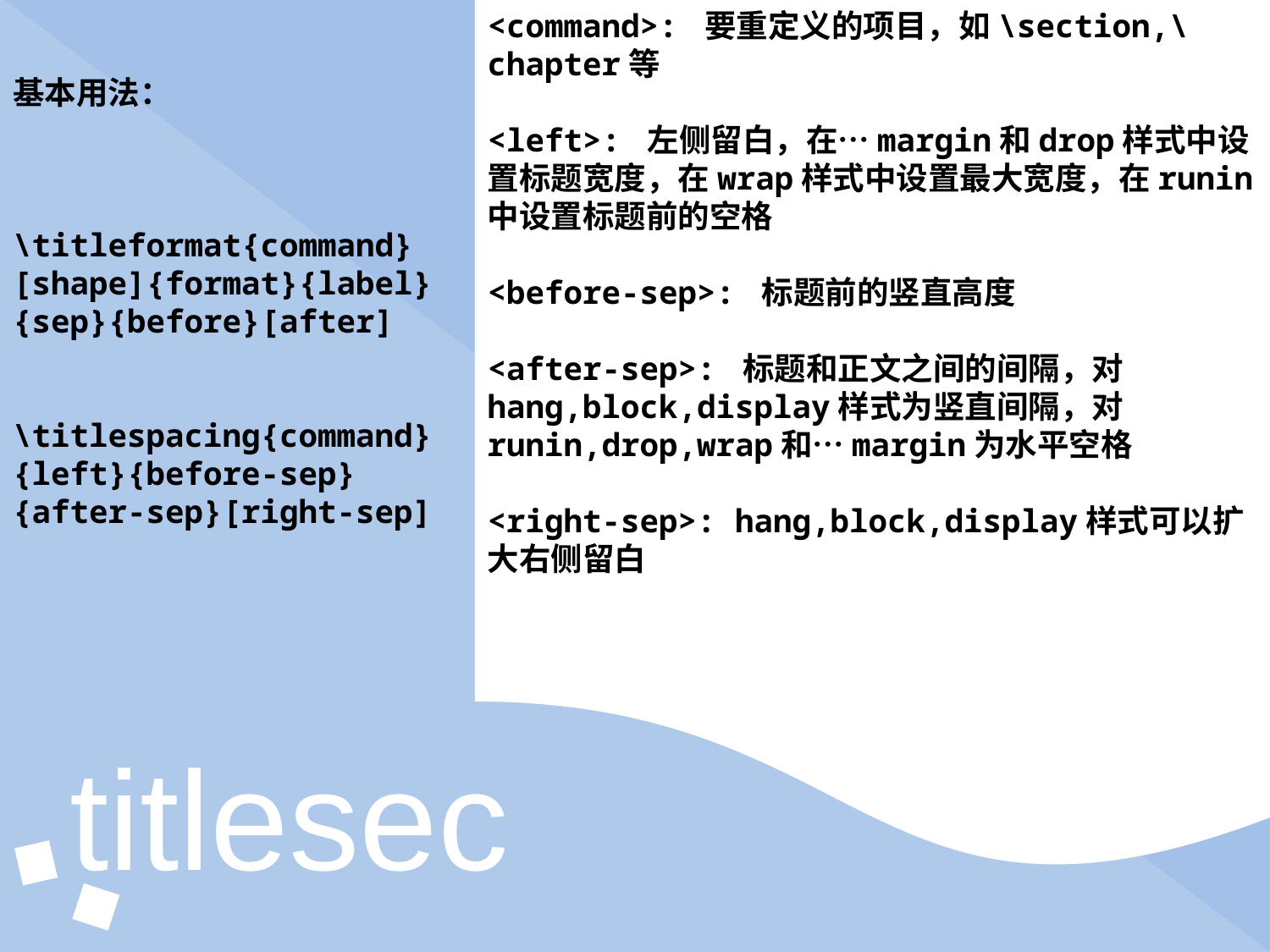

<command>: 要重定义的项目，如\section,\chapter等

<left>: 左侧留白，在…margin和drop样式中设置标题宽度，在wrap样式中设置最大宽度，在runin中设置标题前的空格

<before-sep>: 标题前的竖直高度

<after-sep>: 标题和正文之间的间隔，对hang,block,display样式为竖直间隔，对runin,drop,wrap和…margin为水平空格

<right-sep>: hang,block,display样式可以扩大右侧留白
基本用法：

\titleformat{command}
[shape]{format}{label}{sep}{before}[after]

\titlespacing{command}{left}{before-sep}{after-sep}[right-sep]

titlesec